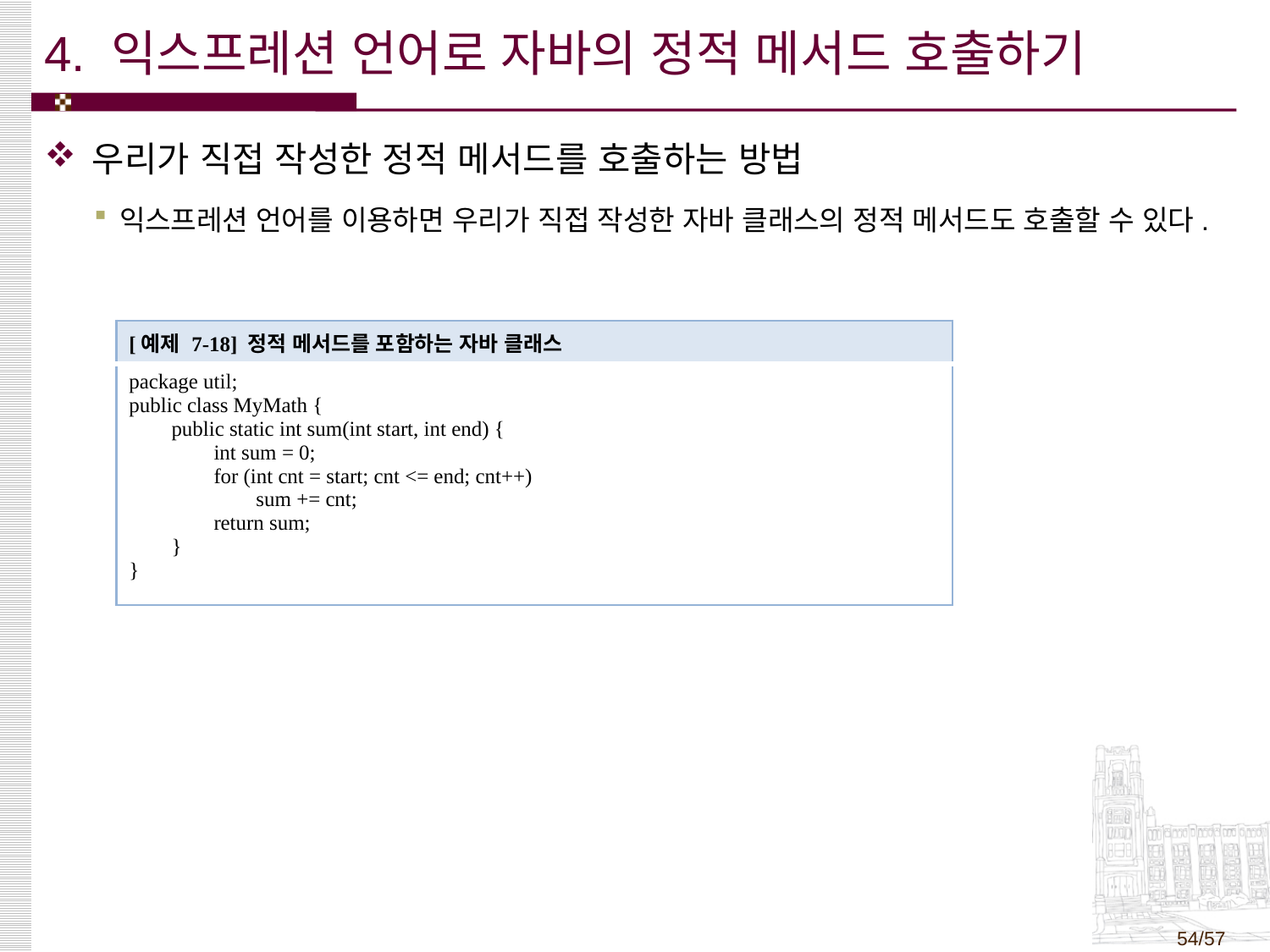

# 4. 익스프레션 언어로 자바의 정적 메서드 호출하기
우리가 직접 작성한 정적 메서드를 호출하는 방법
익스프레션 언어를 이용하면 우리가 직접 작성한 자바 클래스의 정적 메서드도 호출할 수 있다.

| [예제 7-18] 정적 메서드를 포함하는 자바 클래스 |
| --- |
| package util; public class MyMath { public static int sum(int start, int end) { int sum = 0; for (int cnt = start; cnt <= end; cnt++) sum += cnt; return sum; } } |